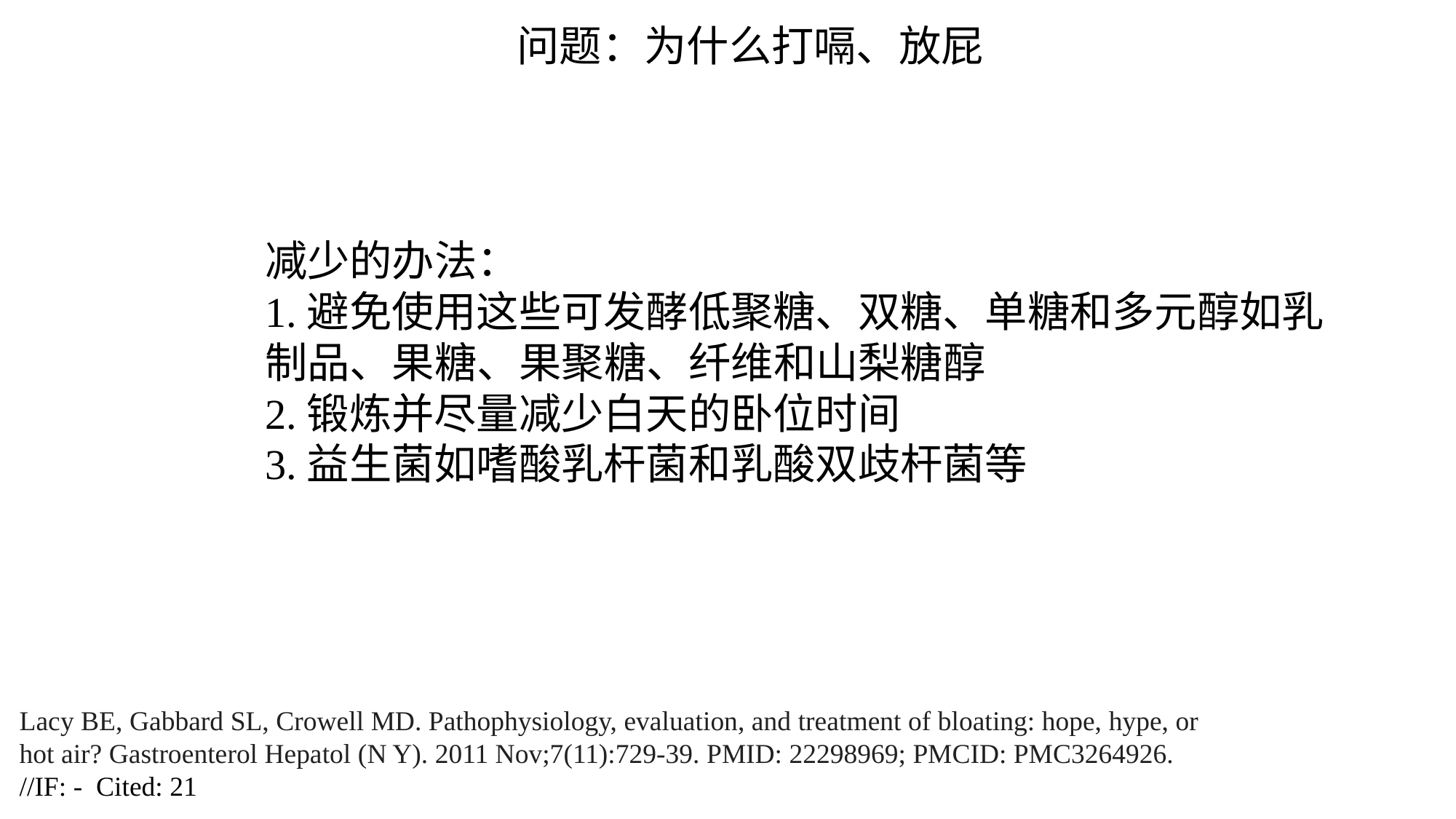

问题：为什么打嗝、放屁
减少的办法：
1.避免使用这些可发酵低聚糖、双糖、单糖和多元醇如乳制品、果糖、果聚糖、纤维和山梨糖醇
2.锻炼并尽量减少白天的卧位时间
3.益生菌如嗜酸乳杆菌和乳酸双歧杆菌等
Lacy BE, Gabbard SL, Crowell MD. Pathophysiology, evaluation, and treatment of bloating: hope, hype, or hot air? Gastroenterol Hepatol (N Y). 2011 Nov;7(11):729-39. PMID: 22298969; PMCID: PMC3264926.
//IF: -  Cited: 21